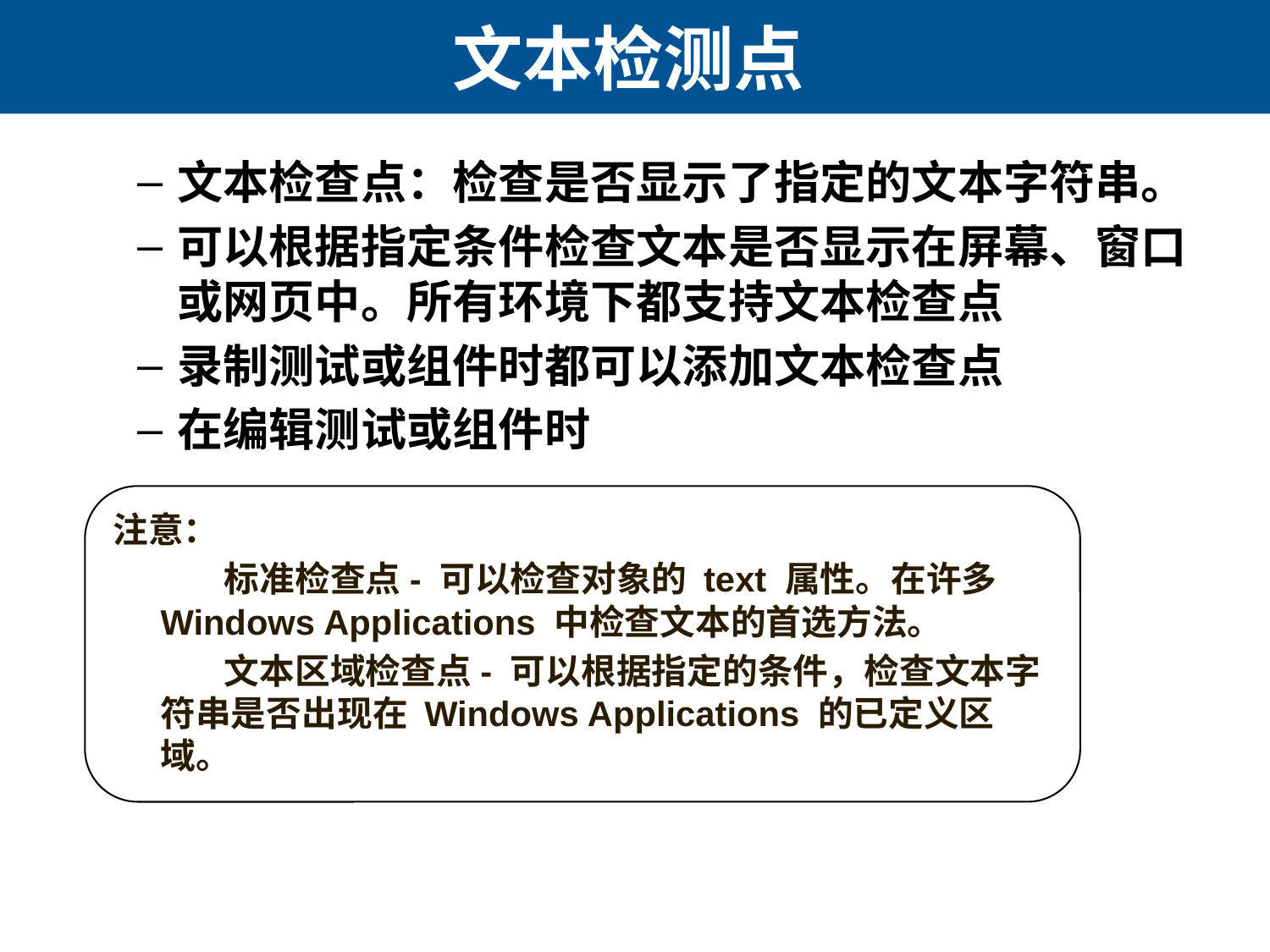

# 文本检测点
文本检查点：检查是否显示了指定的文本字符串。
可以根据指定条件检查文本是否显示在屏幕、窗口或网页中。所有环境下都支持文本检查点
录制测试或组件时都可以添加文本检查点
在编辑测试或组件时

注意：
标准检查点- 可以检查对象的 text 属性。在许多 Windows Applications 中检查文本的首选方法。
文本区域检查点- 可以根据指定的条件，检查文本字符串是否出现在 Windows Applications 的已定义区域。